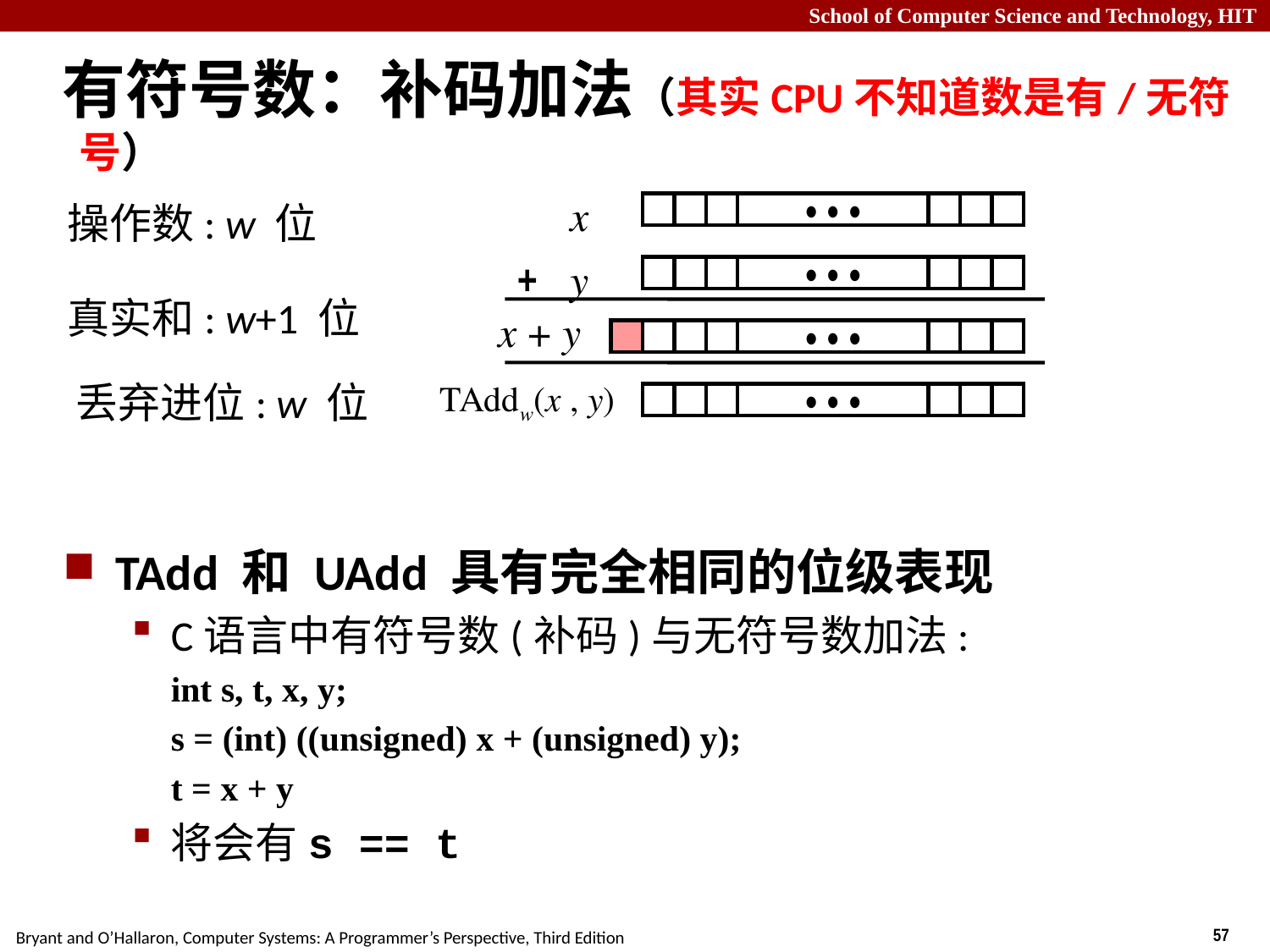

# 有符号数：补码加法（其实CPU不知道数是有/无符号）
x

TAdd 和 UAdd 具有完全相同的位级表现
C语言中有符号数(补码)与无符号数加法:
	int s, t, x, y;
	s = (int) ((unsigned) x + (unsigned) y);
 	t = x + y
将会有s == t

操作数: w 位

• • •

+
y

• • •

真实和: w+1 位
x + y

• • •

丢弃进位: w 位
TAddw(x , y)

• • •